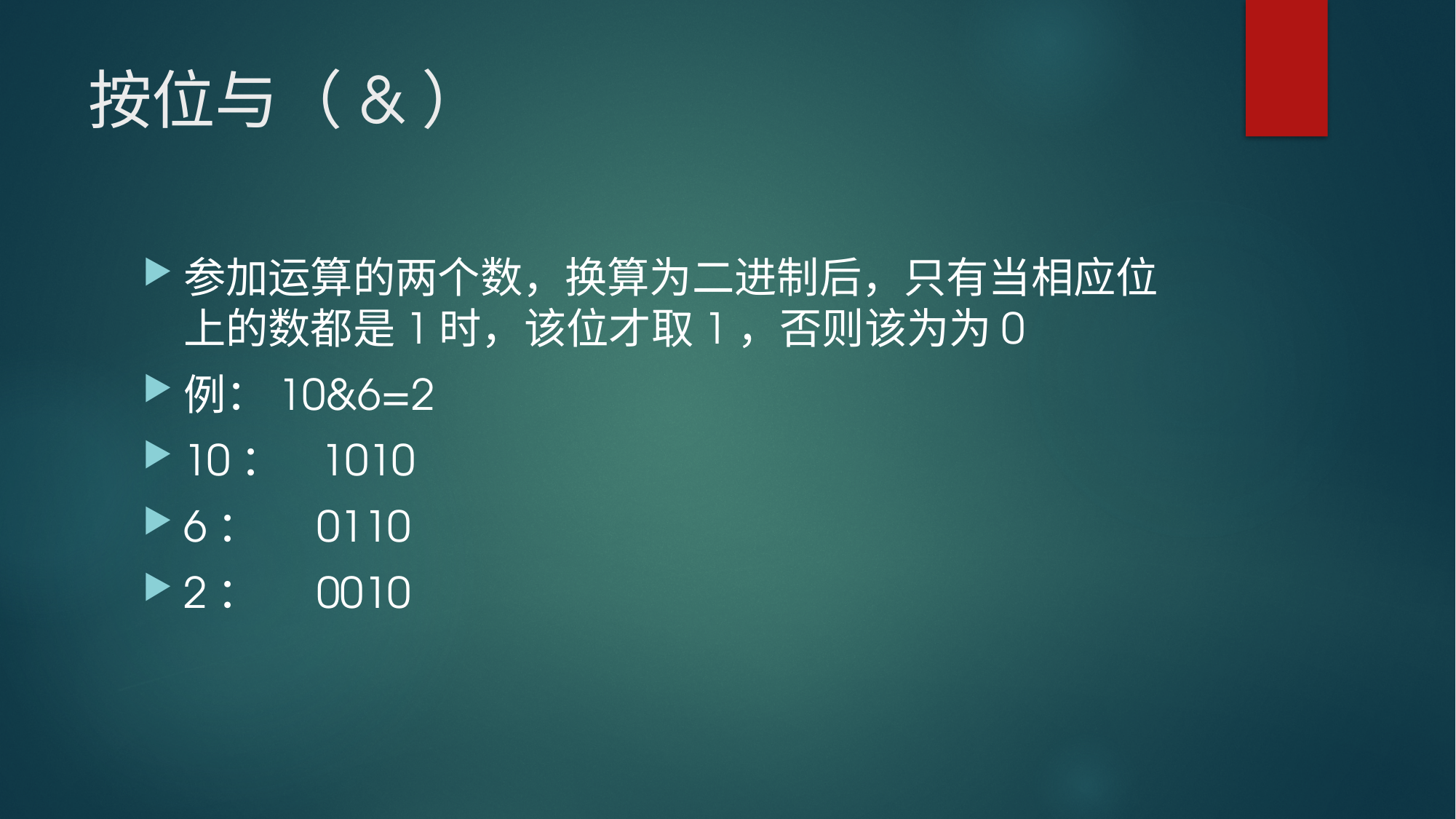

# 按位与（&）
参加运算的两个数，换算为二进制后，只有当相应位上的数都是1时，该位才取1，否则该为为0
例：10&6=2
10：   1010
6：     0110
2：     0010